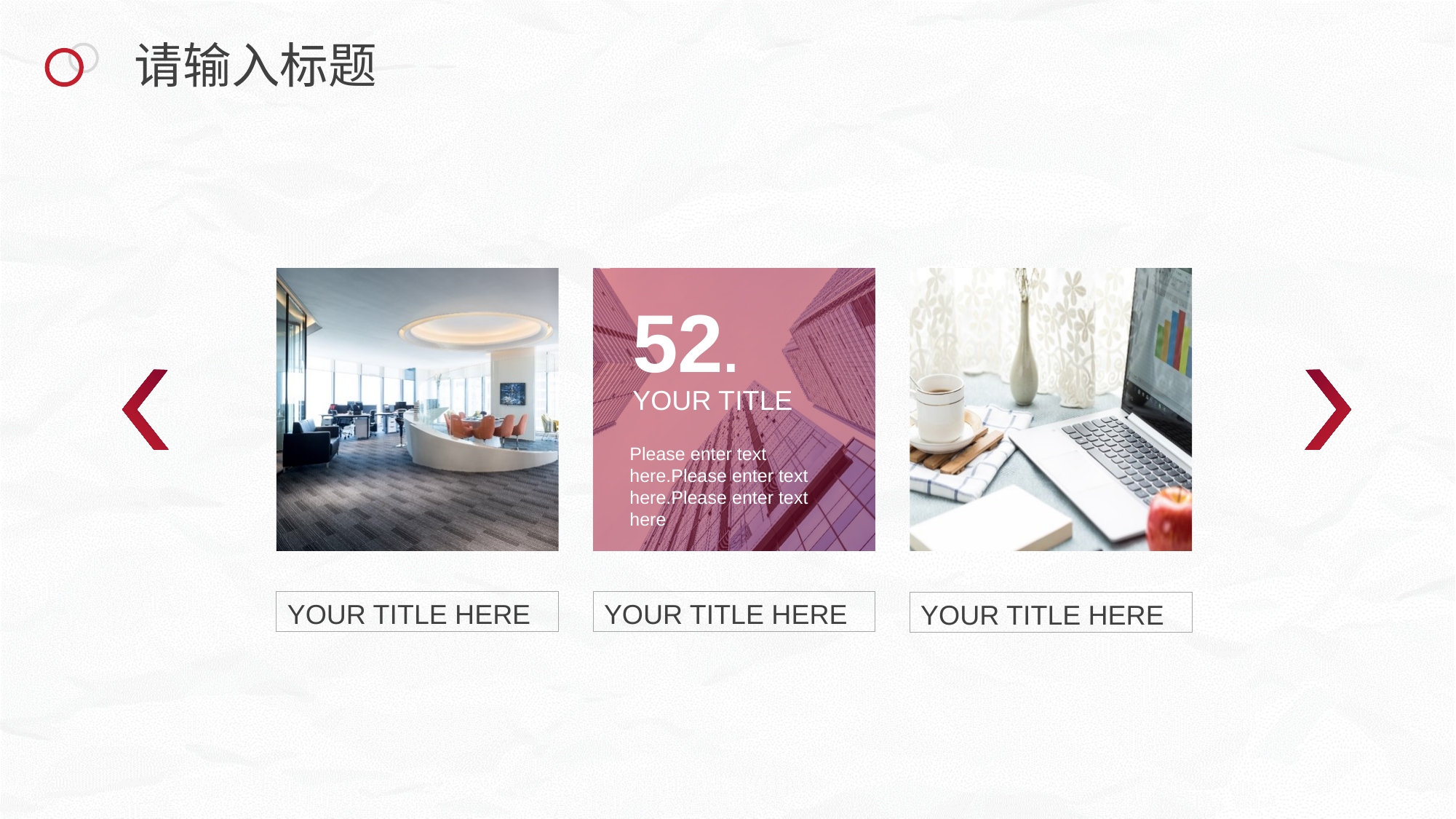

请输入标题

52.

YOUR TITLE
Please enter text here.Please enter text here.Please enter text here
YOUR TITLE HERE
YOUR TITLE HERE
YOUR TITLE HERE